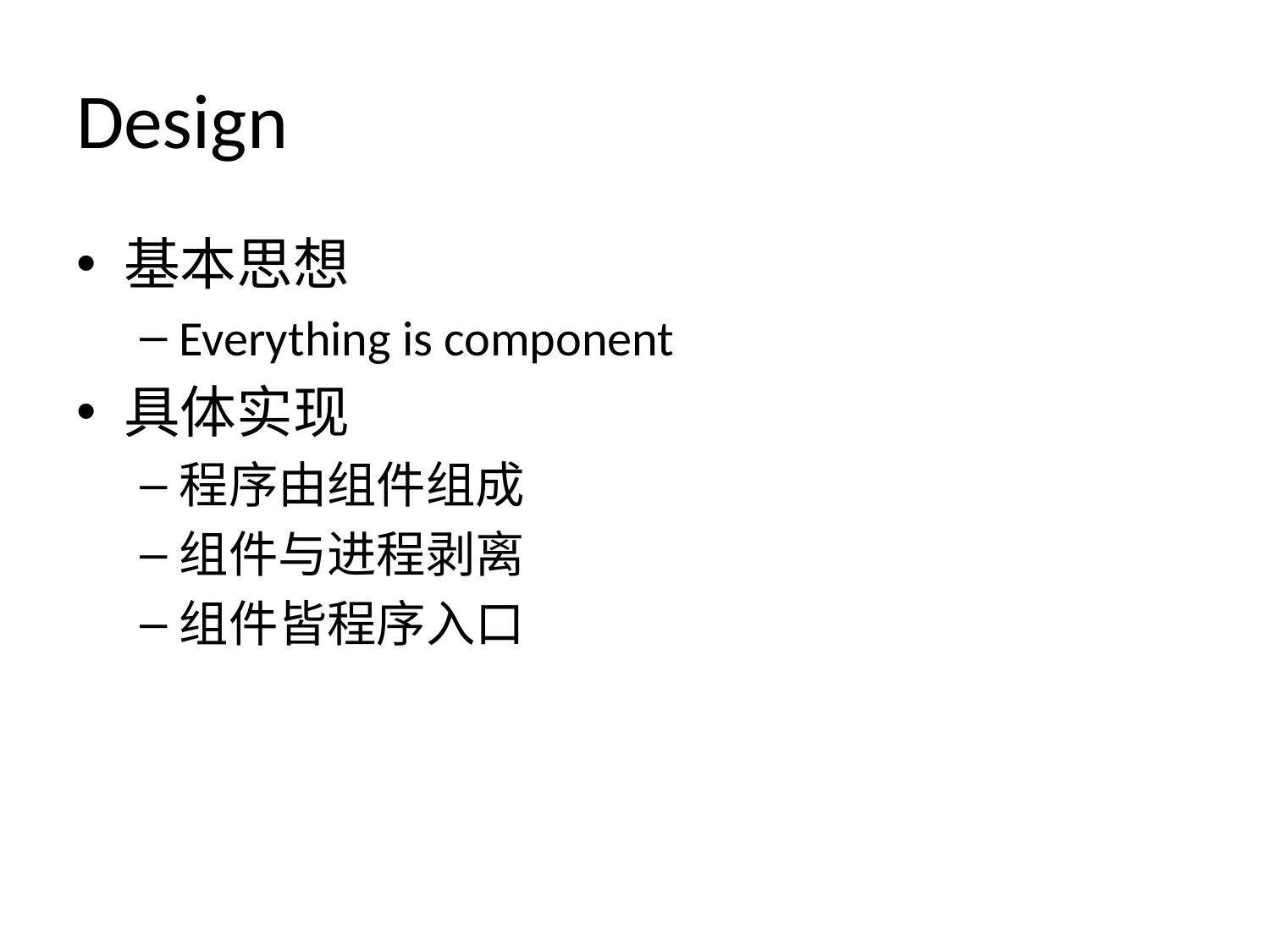

# Design
基本思想
Everything is component
具体实现
程序由组件组成
组件与进程剥离
组件皆程序入口